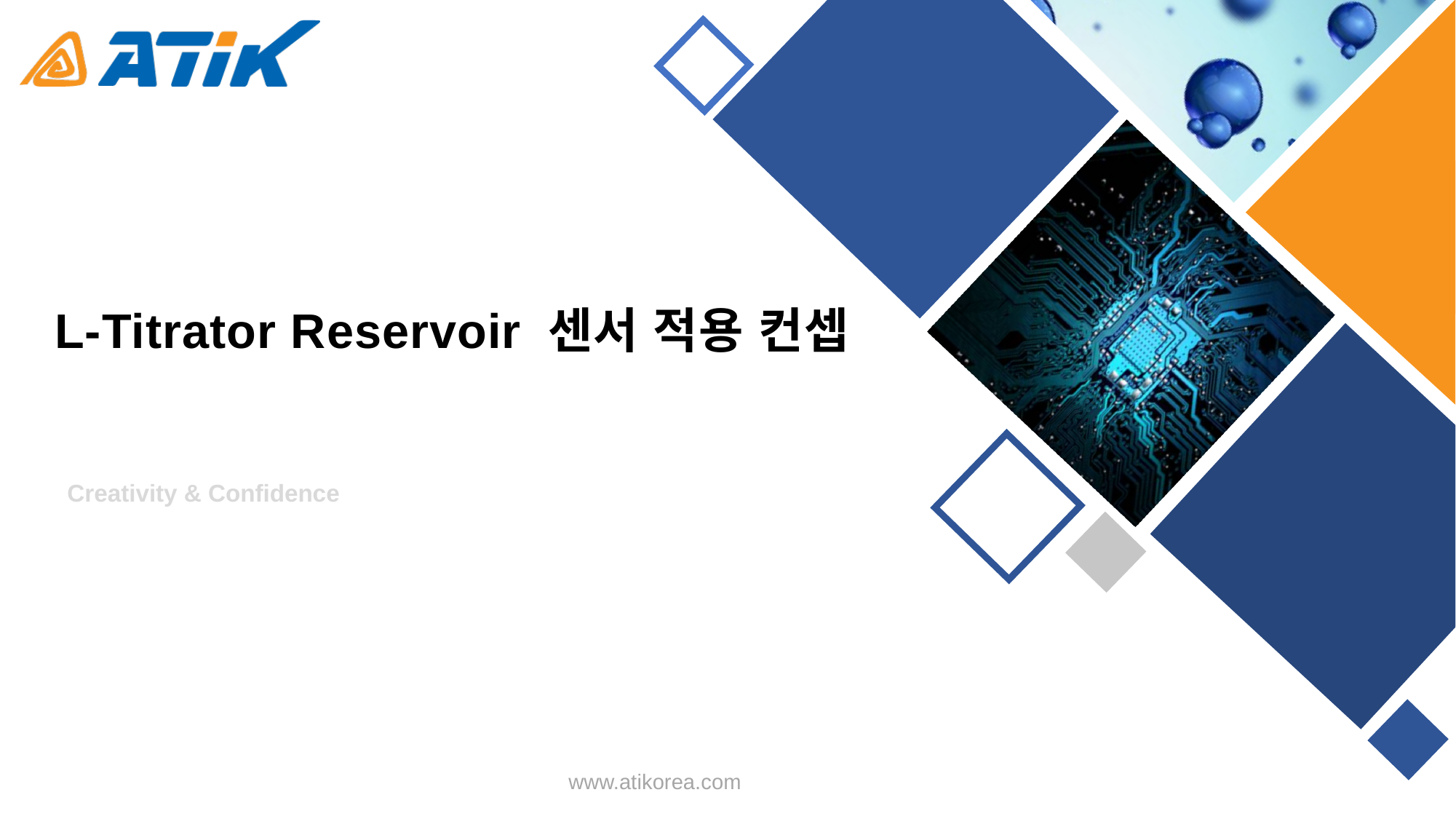

L-Titrator Reservoir 센서 적용 컨셉
Creativity & Confidence
www.atikorea.com